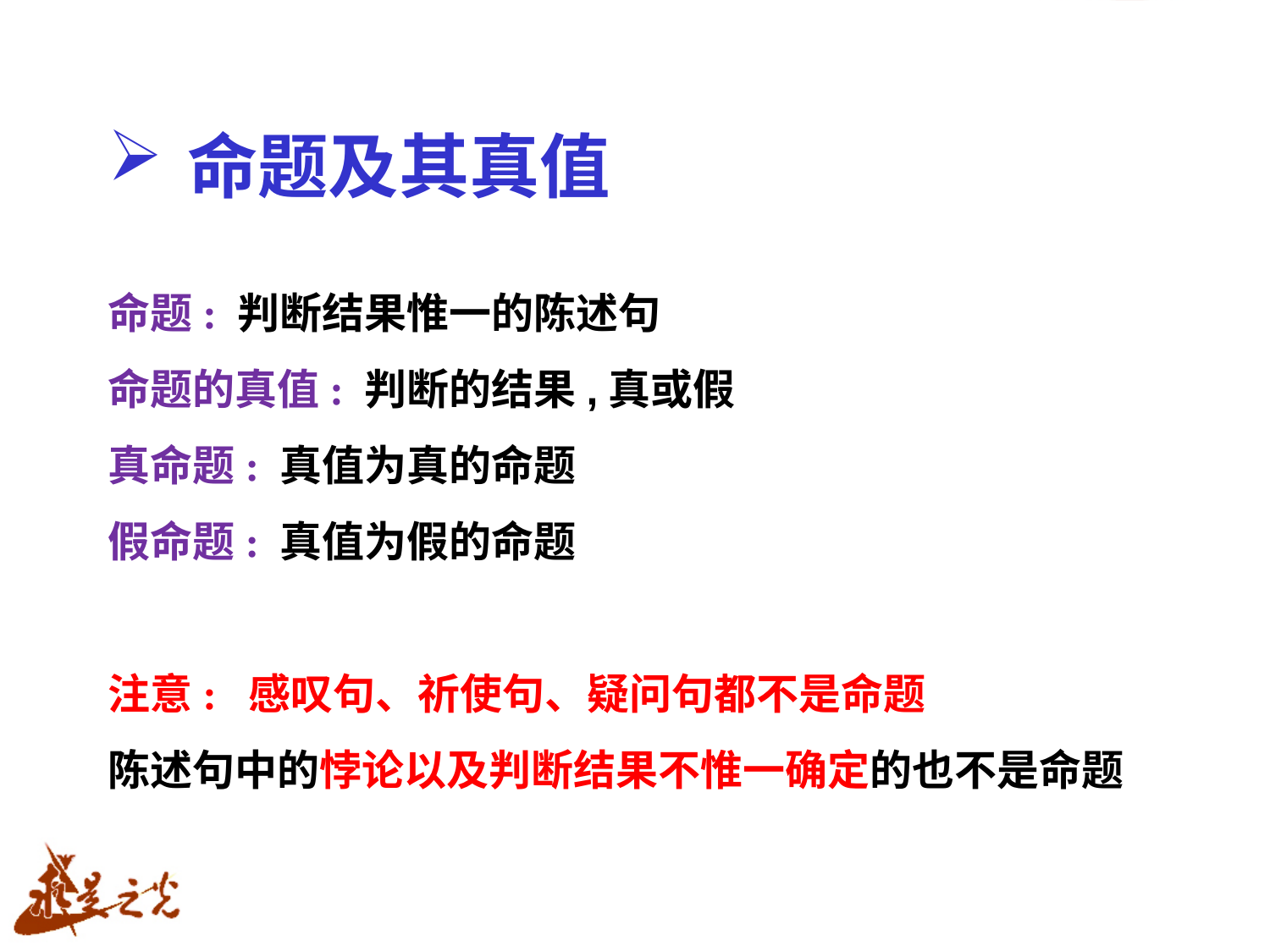

# 命题及其真值
命题: 判断结果惟一的陈述句
命题的真值: 判断的结果,真或假
真命题: 真值为真的命题
假命题: 真值为假的命题

注意:  感叹句、祈使句、疑问句都不是命题
陈述句中的悖论以及判断结果不惟一确定的也不是命题

4